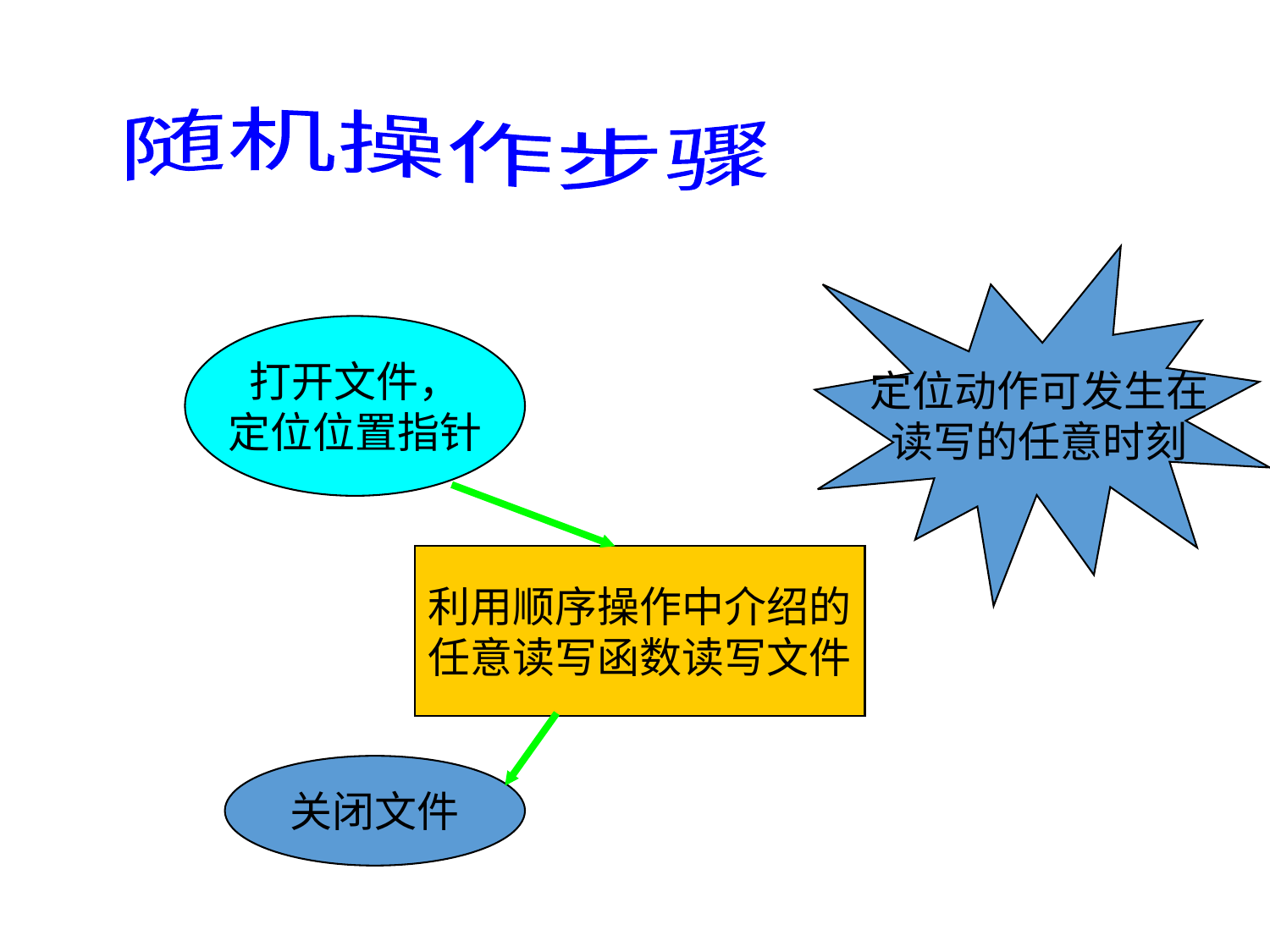

随机操作步骤
定位动作可发生在
读写的任意时刻
打开文件，
定位位置指针

利用顺序操作中介绍的
任意读写函数读写文件

关闭文件